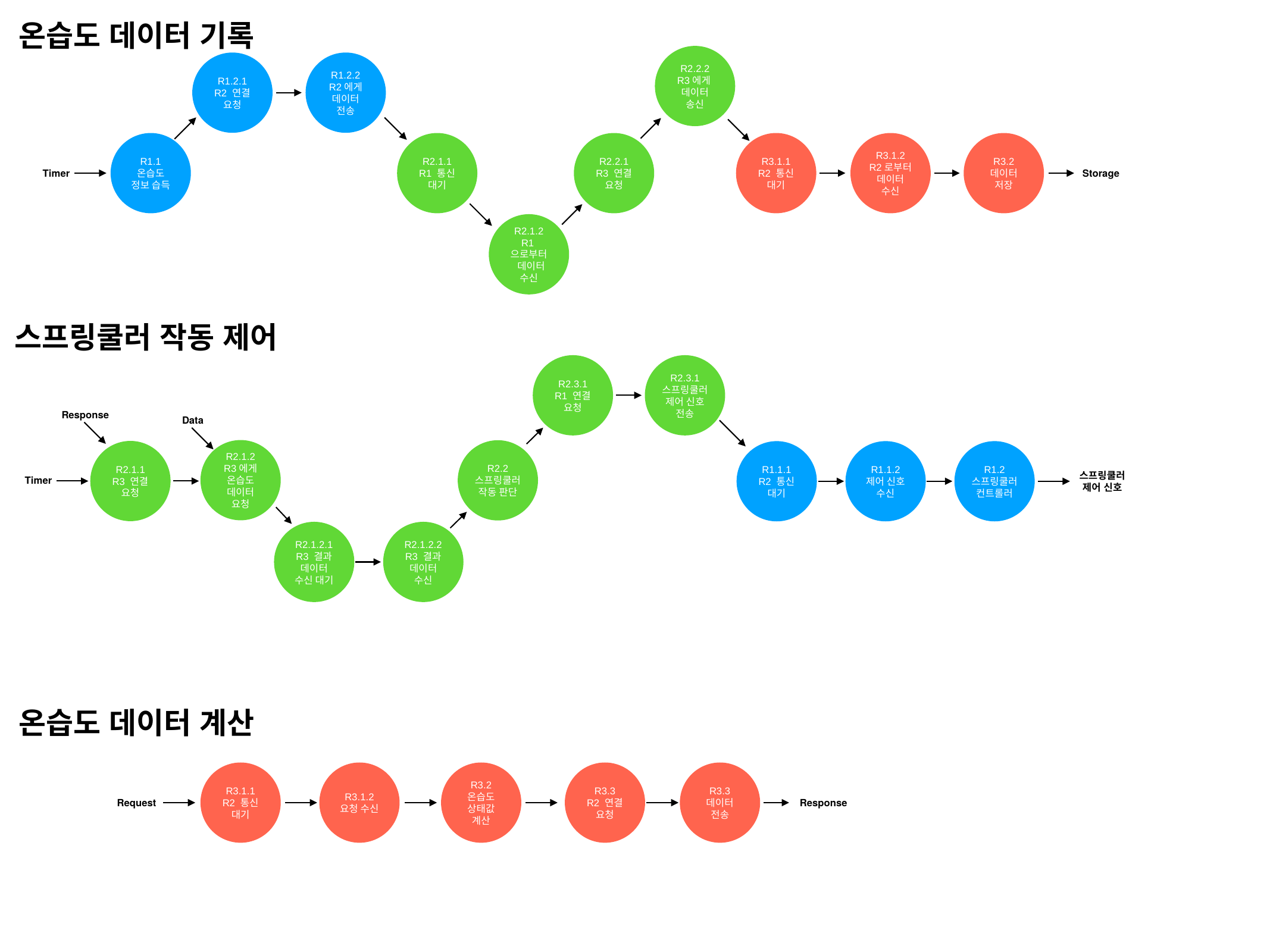

온습도 데이터 기록
R2.2.2
R3에게
데이터 송신
R1.2.1
R2 연결 요청
R1.2.2
R2에게 데이터 전송

R1.1
온습도 정보 습득
R2.1.1
R1 통신 대기
R2.2.1
R3 연결 요청
R3.1.1
R2 통신 대기
R3.1.2
R2로부터
데이터 수신
R3.2
데이터 저장
Timer
Storage

R2.1.2
R1으로부터
 데이터 수신
스프링쿨러 작동 제어
R2.3.1
R1 연결 요청
R2.3.1
스프링쿨러
제어 신호 전송

Response
Data

R2.1.2
R3에게
온습도 데이터
요청
R2.2
스프링쿨러
작동 판단
R2.1.1
R3 연결 요청
R1.1.1
R2 통신 대기
R1.1.2
제어 신호 수신
R1.2
스프링쿨러
컨트롤러
스프링쿨러
제어 신호
Timer

R2.1.2.1
R3 결과 데이터 수신 대기
R2.1.2.2
R3 결과 데이터 수신

온습도 데이터 계산
R3.1.1
R2 통신 대기
R3.1.2
요청 수신
R3.2
온습도 상태값
계산
R3.3
R2 연결 요청
R3.3
데이터 전송
Request
Response